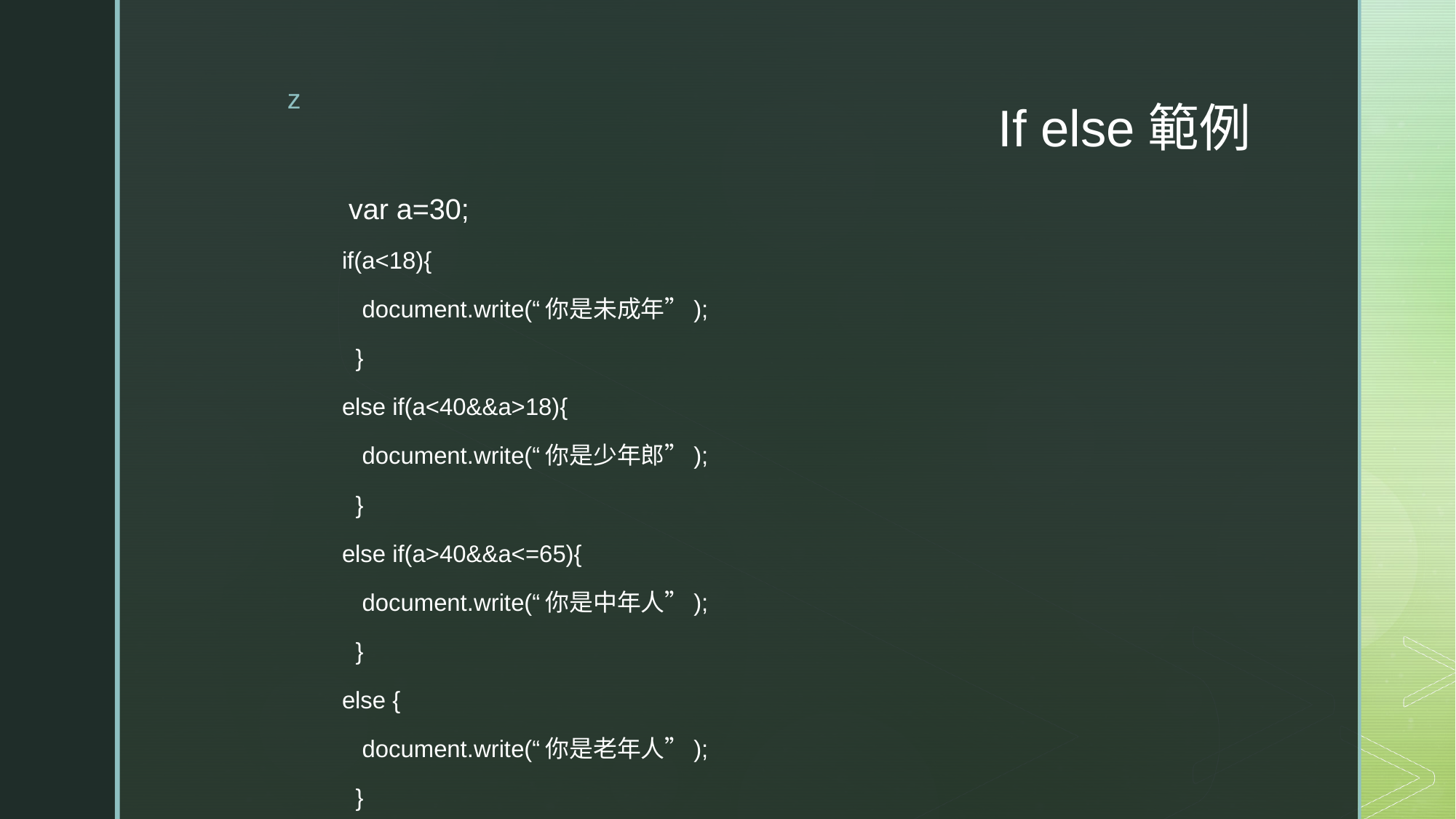

# If else範例
 var a=30;
if(a<18){
   document.write(“你是未成年”);
  }
else if(a<40&&a>18){
   document.write(“你是少年郎”);
  }
else if(a>40&&a<=65){
   document.write(“你是中年人”);
  }
else {
   document.write(“你是老年人”);
  }